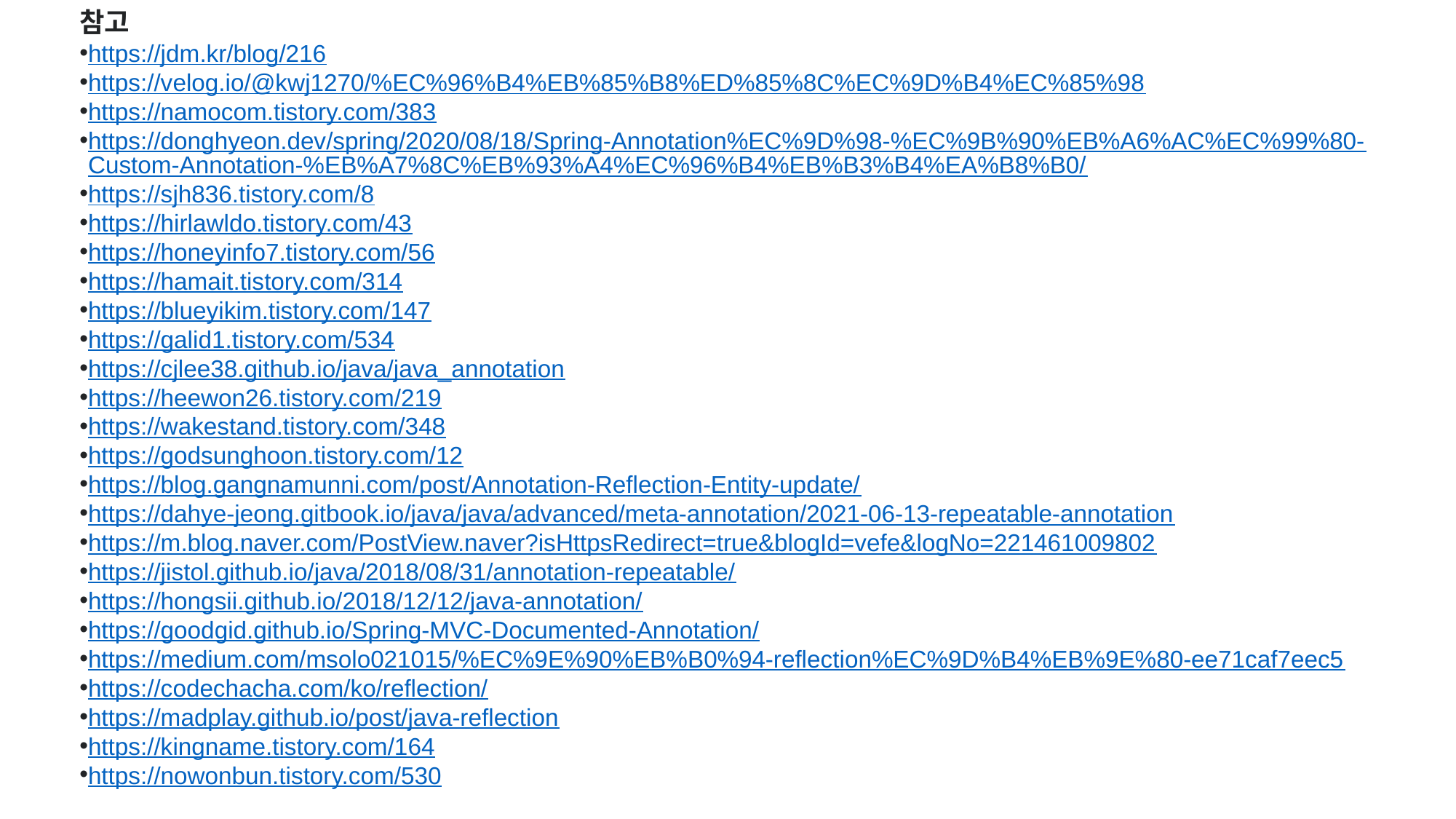

참고
https://jdm.kr/blog/216
https://velog.io/@kwj1270/%EC%96%B4%EB%85%B8%ED%85%8C%EC%9D%B4%EC%85%98
https://namocom.tistory.com/383
https://donghyeon.dev/spring/2020/08/18/Spring-Annotation%EC%9D%98-%EC%9B%90%EB%A6%AC%EC%99%80-Custom-Annotation-%EB%A7%8C%EB%93%A4%EC%96%B4%EB%B3%B4%EA%B8%B0/
https://sjh836.tistory.com/8
https://hirlawldo.tistory.com/43
https://honeyinfo7.tistory.com/56
https://hamait.tistory.com/314
https://blueyikim.tistory.com/147
https://galid1.tistory.com/534
https://cjlee38.github.io/java/java_annotation
https://heewon26.tistory.com/219
https://wakestand.tistory.com/348
https://godsunghoon.tistory.com/12
https://blog.gangnamunni.com/post/Annotation-Reflection-Entity-update/
https://dahye-jeong.gitbook.io/java/java/advanced/meta-annotation/2021-06-13-repeatable-annotation
https://m.blog.naver.com/PostView.naver?isHttpsRedirect=true&blogId=vefe&logNo=221461009802
https://jistol.github.io/java/2018/08/31/annotation-repeatable/
https://hongsii.github.io/2018/12/12/java-annotation/
https://goodgid.github.io/Spring-MVC-Documented-Annotation/
https://medium.com/msolo021015/%EC%9E%90%EB%B0%94-reflection%EC%9D%B4%EB%9E%80-ee71caf7eec5
https://codechacha.com/ko/reflection/
https://madplay.github.io/post/java-reflection
https://kingname.tistory.com/164
https://nowonbun.tistory.com/530